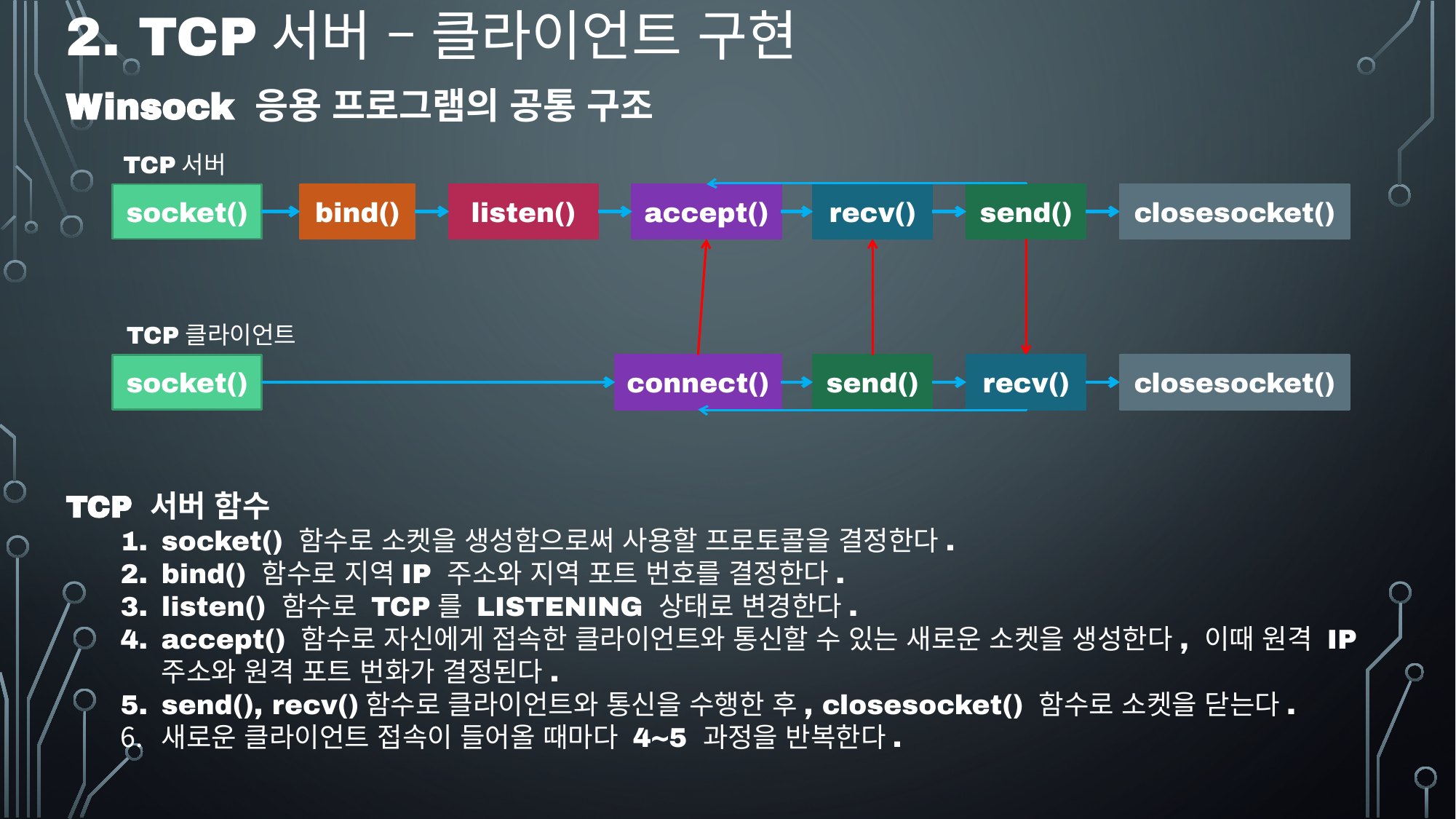

# 2. TCP서버 – 클라이언트 구현
Winsock 응용 프로그램의 공통 구조

TCP 서버 함수
socket() 함수로 소켓을 생성함으로써 사용할 프로토콜을 결정한다.
bind() 함수로 지역IP 주소와 지역 포트 번호를 결정한다.
listen() 함수로 TCP를 LISTENING 상태로 변경한다.
accept() 함수로 자신에게 접속한 클라이언트와 통신할 수 있는 새로운 소켓을 생성한다, 이때 원격 IP 주소와 원격 포트 번화가 결정된다.
send(), recv()함수로 클라이언트와 통신을 수행한 후, closesocket() 함수로 소켓을 닫는다.
새로운 클라이언트 접속이 들어올 때마다 4~5 과정을 반복한다.
TCP서버
socket()
bind()
listen()
accept()
recv()
send()
closesocket()
TCP클라이언트
socket()
connect()
send()
recv()
closesocket()